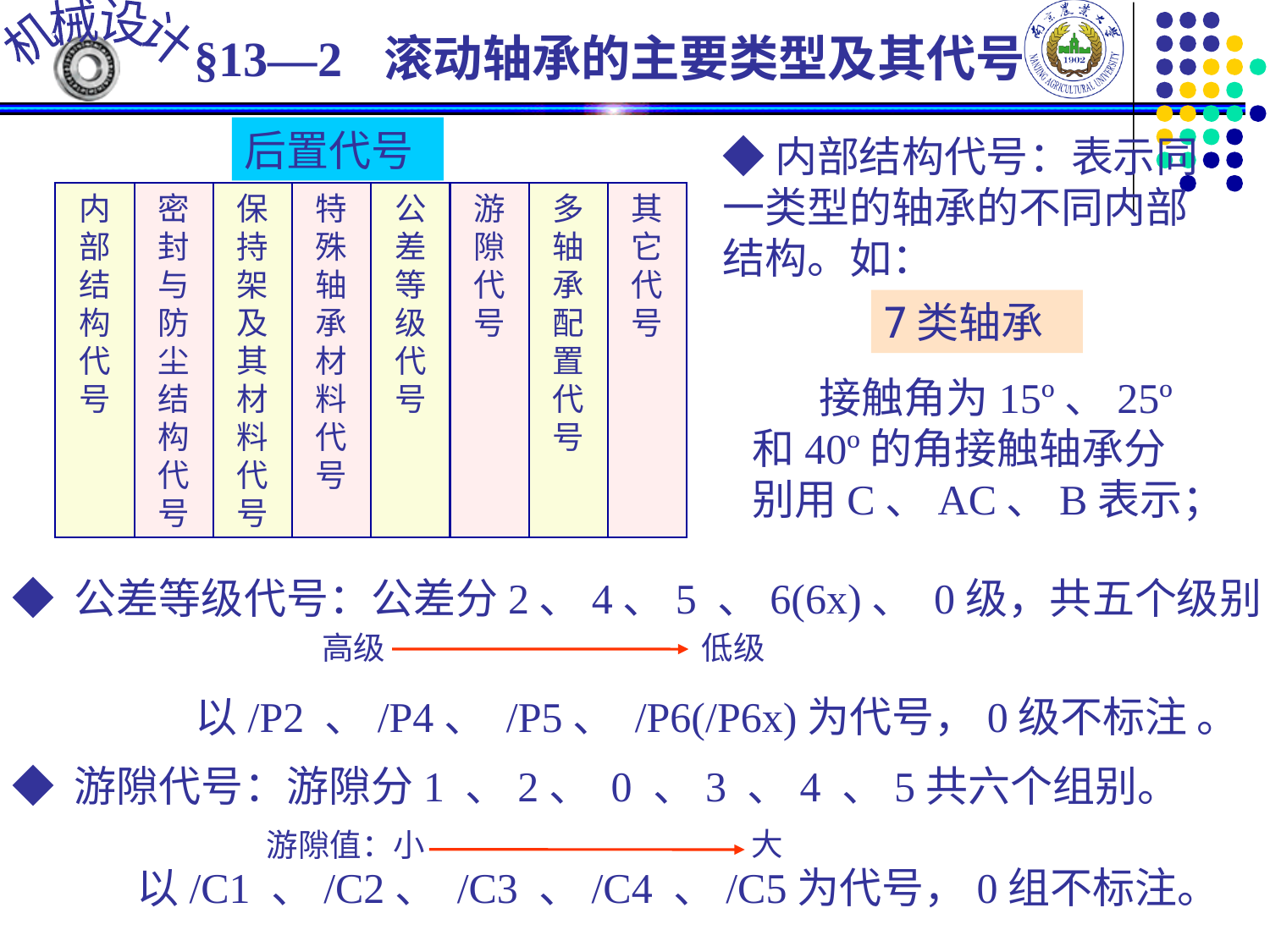

§13—2 滚动轴承的主要类型及其代号
后置代号
◆内部结构代号：表示同一类型的轴承的不同内部结构。如：

内
部
结
构
代
号

密
封
与
防
尘
结
构
代
号

保
持
架
及
其
材
料
代
号

特
殊
轴
承
材
料
代
号

公
差
等
级
代
号

游
隙
代
号

多
轴
承
配
置
代
号

其
它
代
号

7类轴承
      接触角为15º、25º和40º的角接触轴承分别用C、AC、B表示；
◆ 公差等级代号：公差分2、4、5 、6(6x)、 0级，共五个级别 。

高级

低级

以/P2 、/P4、 /P5、 /P6(/P6x)为代号，0级不标注 。
◆ 游隙代号：游隙分1 、2、 0 、3 、4 、5共六个组别。

大

游隙值：小

以/C1 、/C2、 /C3 、/C4 、/C5为代号，0组不标注。